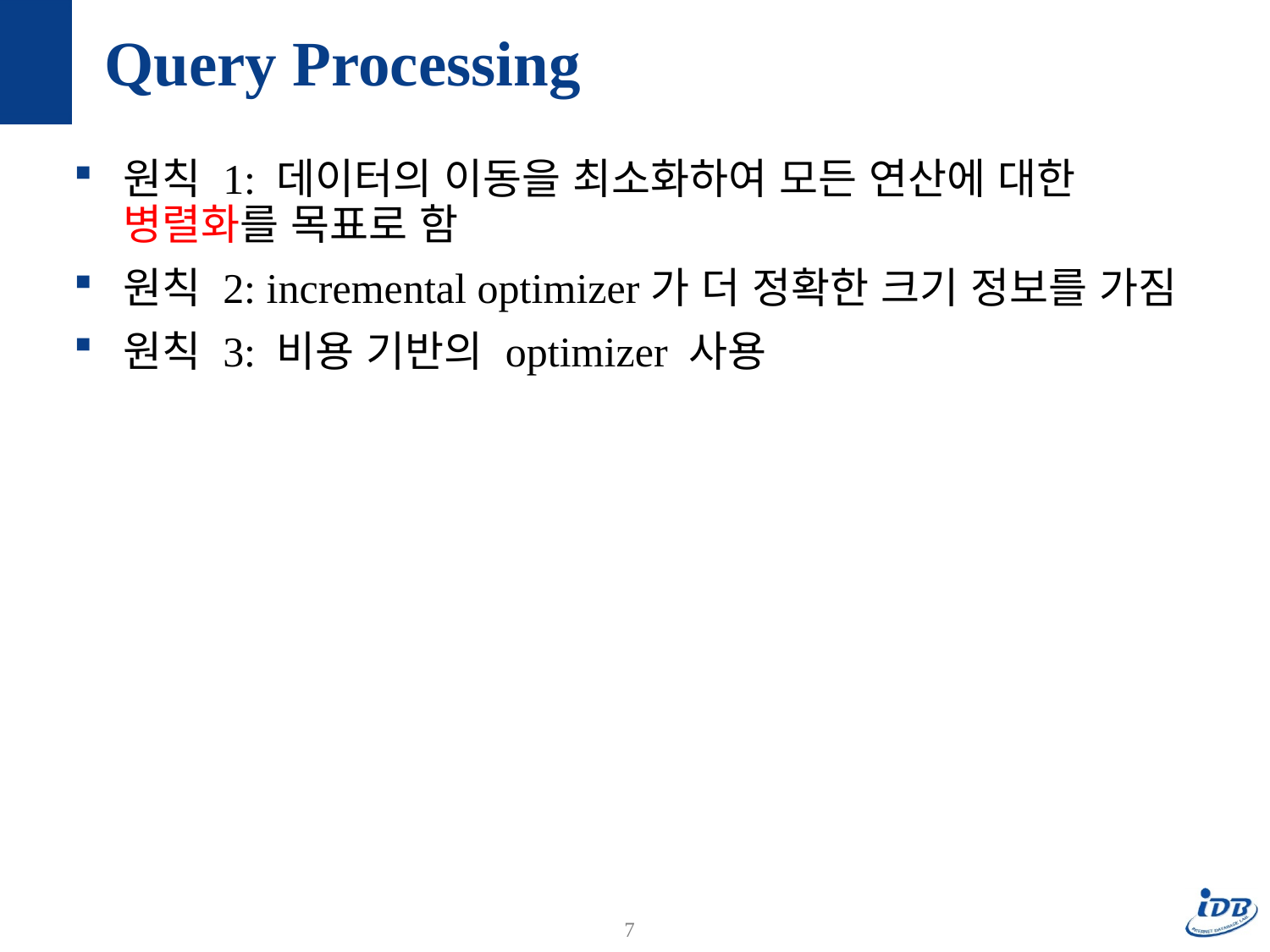

# Query Processing
원칙 1: 데이터의 이동을 최소화하여 모든 연산에 대한 병렬화를 목표로 함
원칙 2: incremental optimizer가 더 정확한 크기 정보를 가짐
원칙 3: 비용 기반의 optimizer 사용